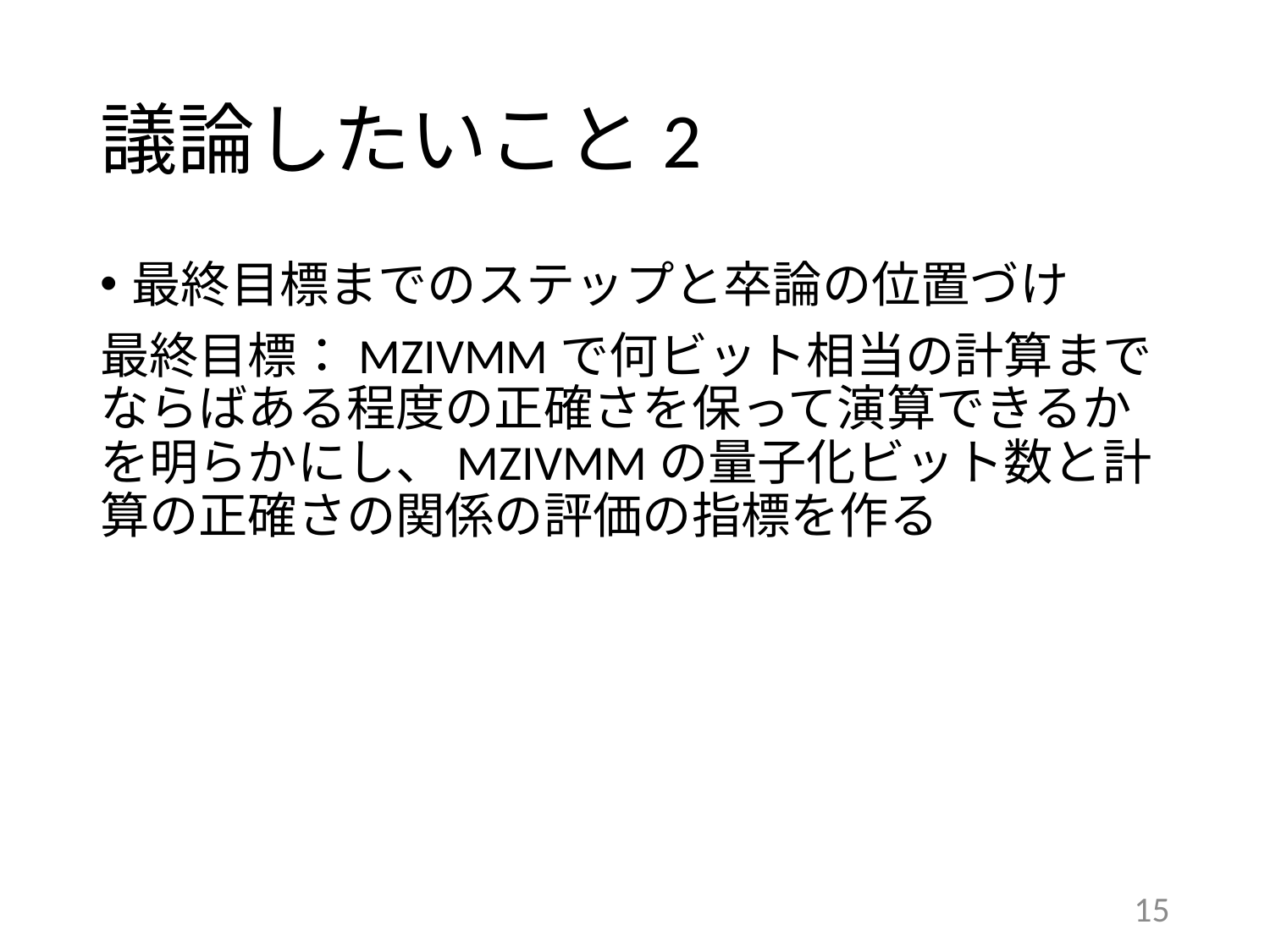

# 議論したいこと2
最終目標までのステップと卒論の位置づけ
最終目標：MZIVMMで何ビット相当の計算までならばある程度の正確さを保って演算できるかを明らかにし、MZIVMMの量子化ビット数と計算の正確さの関係の評価の指標を作る

15